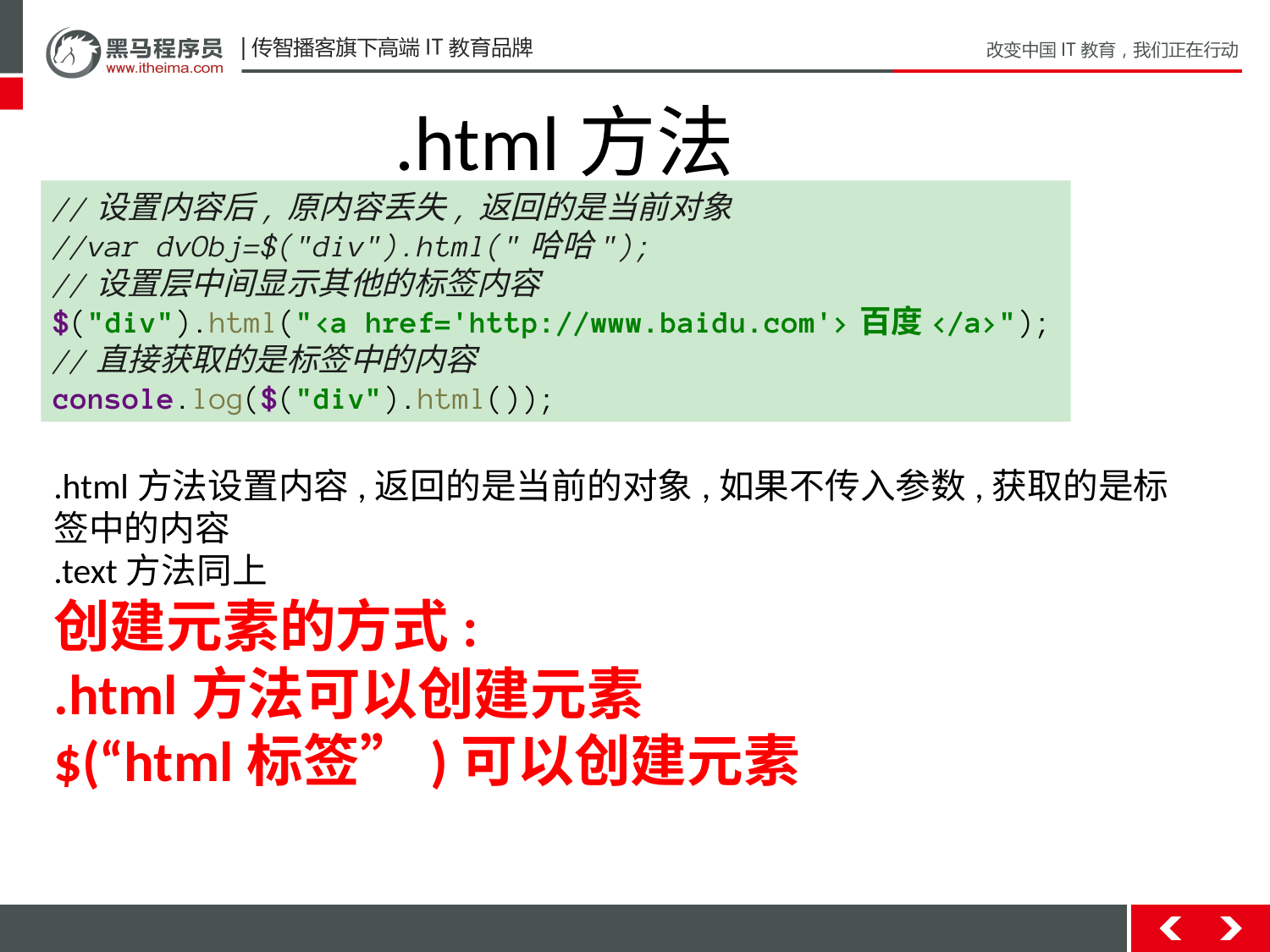

.html方法
//设置内容后,原内容丢失,返回的是当前对象
//var dvObj=$("div").html("哈哈");
//设置层中间显示其他的标签内容
$("div").html("<a href='http://www.baidu.com'>百度</a>");
//直接获取的是标签中的内容
console.log($("div").html());
.html方法设置内容,返回的是当前的对象,如果不传入参数,获取的是标签中的内容
.text方法同上
创建元素的方式:
.html方法可以创建元素
$(“html标签”)可以创建元素